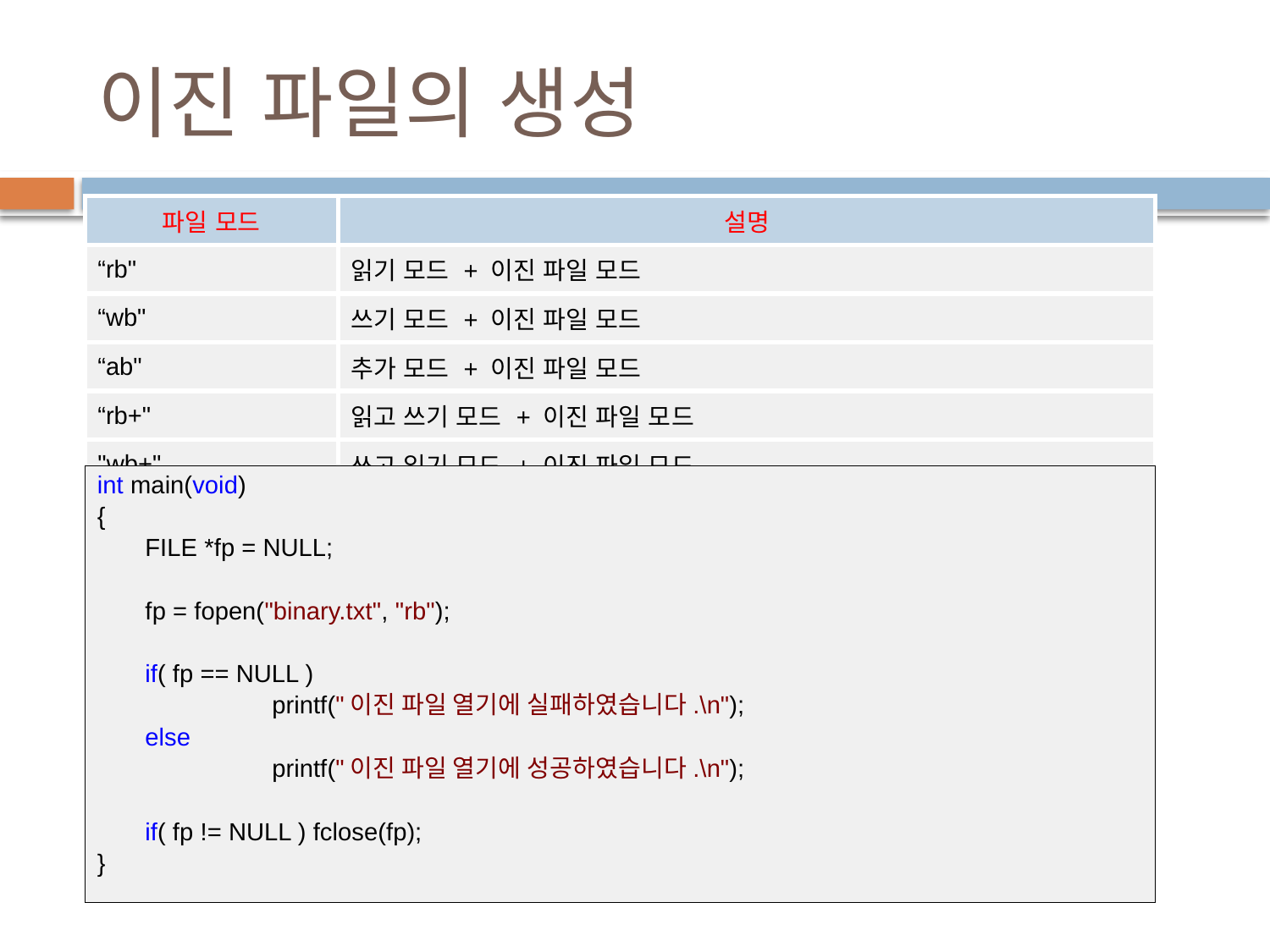

42
# 이진 파일의 생성
| 파일 모드 | 설명 |
| --- | --- |
| “rb" | 읽기 모드 + 이진 파일 모드 |
| “wb" | 쓰기 모드 + 이진 파일 모드 |
| “ab" | 추가 모드 + 이진 파일 모드 |
| “rb+" | 읽고 쓰기 모드 + 이진 파일 모드 |
| "wb+" | 쓰고 읽기 모드 + 이진 파일 모드 |

int main(void)
{
	FILE *fp = NULL;

	fp = fopen("binary.txt", "rb");

	if( fp == NULL )
		printf("이진 파일 열기에 실패하였습니다.\n");
	else
		printf("이진 파일 열기에 성공하였습니다.\n");

	if( fp != NULL ) fclose(fp);
}